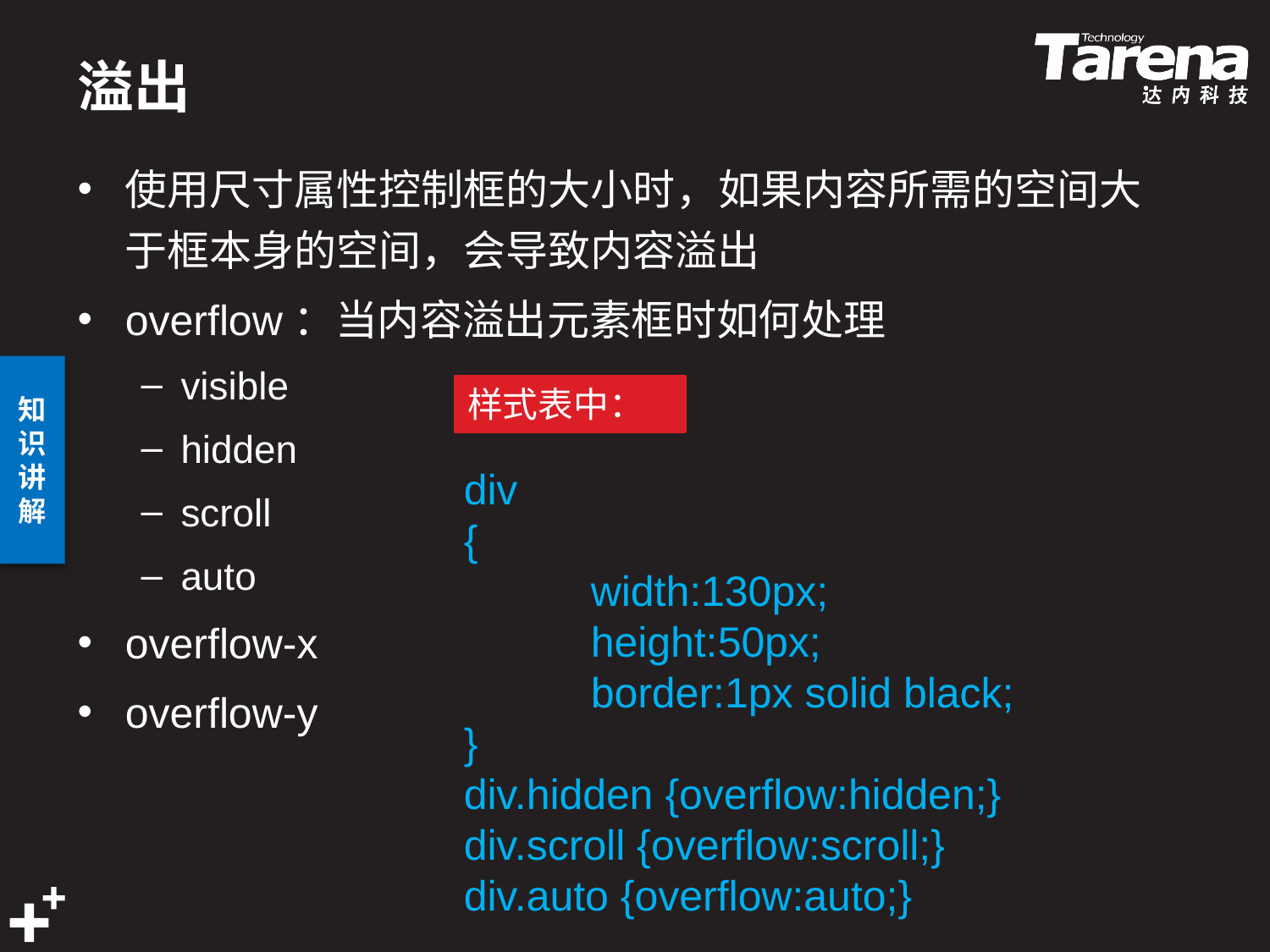

# 溢出
使用尺寸属性控制框的大小时，如果内容所需的空间大于框本身的空间，会导致内容溢出
overflow：当内容溢出元素框时如何处理
visible
hidden
scroll
auto
overflow-x
overflow-y

样式表中：
div
{
	width:130px;
	height:50px;
	border:1px solid black;
}
div.hidden {overflow:hidden;}
div.scroll {overflow:scroll;}
div.auto {overflow:auto;}